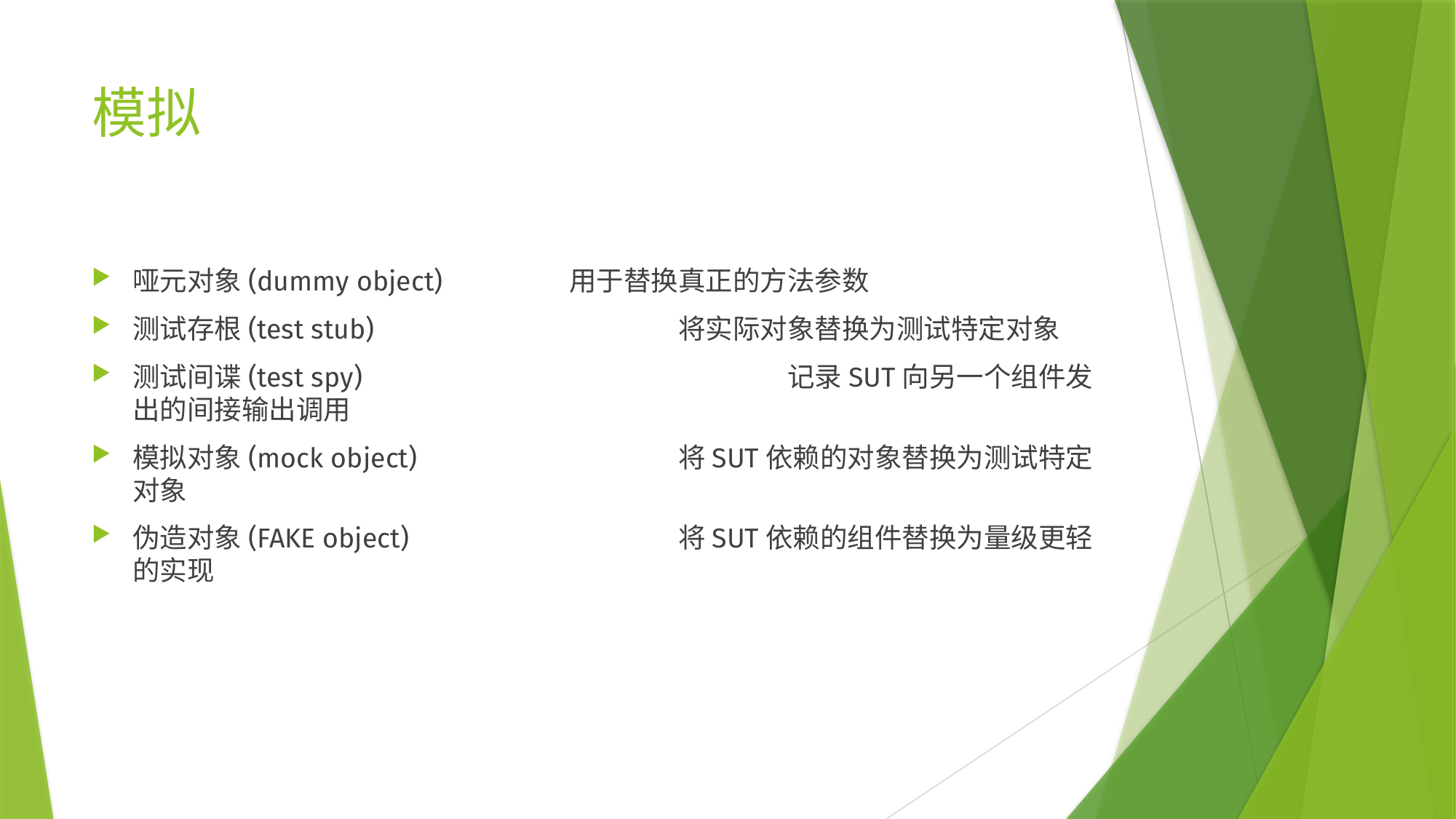

# 模拟
哑元对象(dummy object)		用于替换真正的方法参数
测试存根(test stub)			将实际对象替换为测试特定对象
测试间谍(test spy)				记录SUT向另一个组件发出的间接输出调用
模拟对象(mock object)			将SUT依赖的对象替换为测试特定对象
伪造对象(FAKE object)			将SUT依赖的组件替换为量级更轻的实现